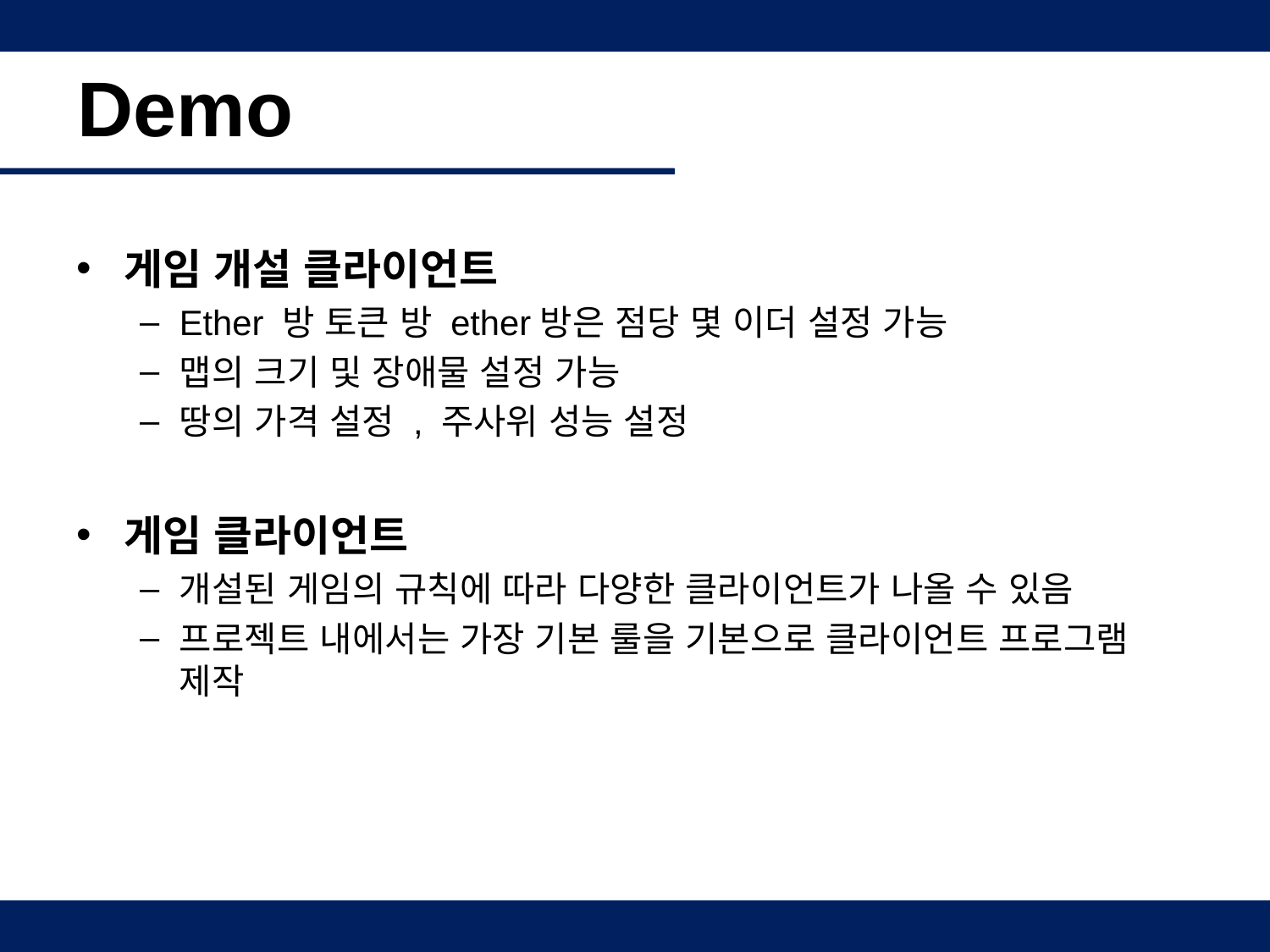

# Demo
게임 개설 클라이언트
Ether 방 토큰 방 ether방은 점당 몇 이더 설정 가능
맵의 크기 및 장애물 설정 가능
땅의 가격 설정 , 주사위 성능 설정

게임 클라이언트
개설된 게임의 규칙에 따라 다양한 클라이언트가 나올 수 있음
프로젝트 내에서는 가장 기본 룰을 기본으로 클라이언트 프로그램 제작